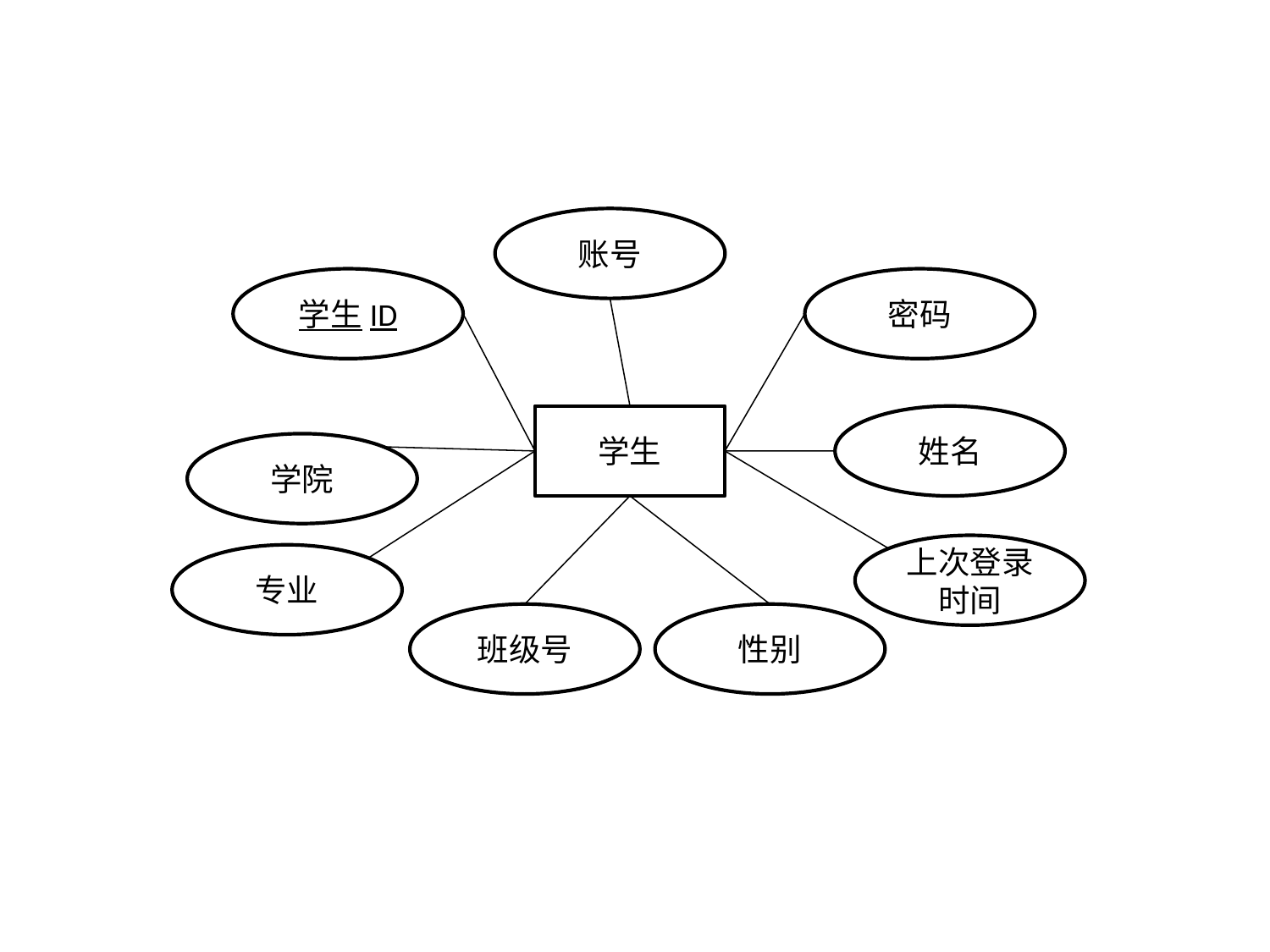

账号
学生ID
密码
学生
姓名
学院
上次登录时间
专业
班级号
性别